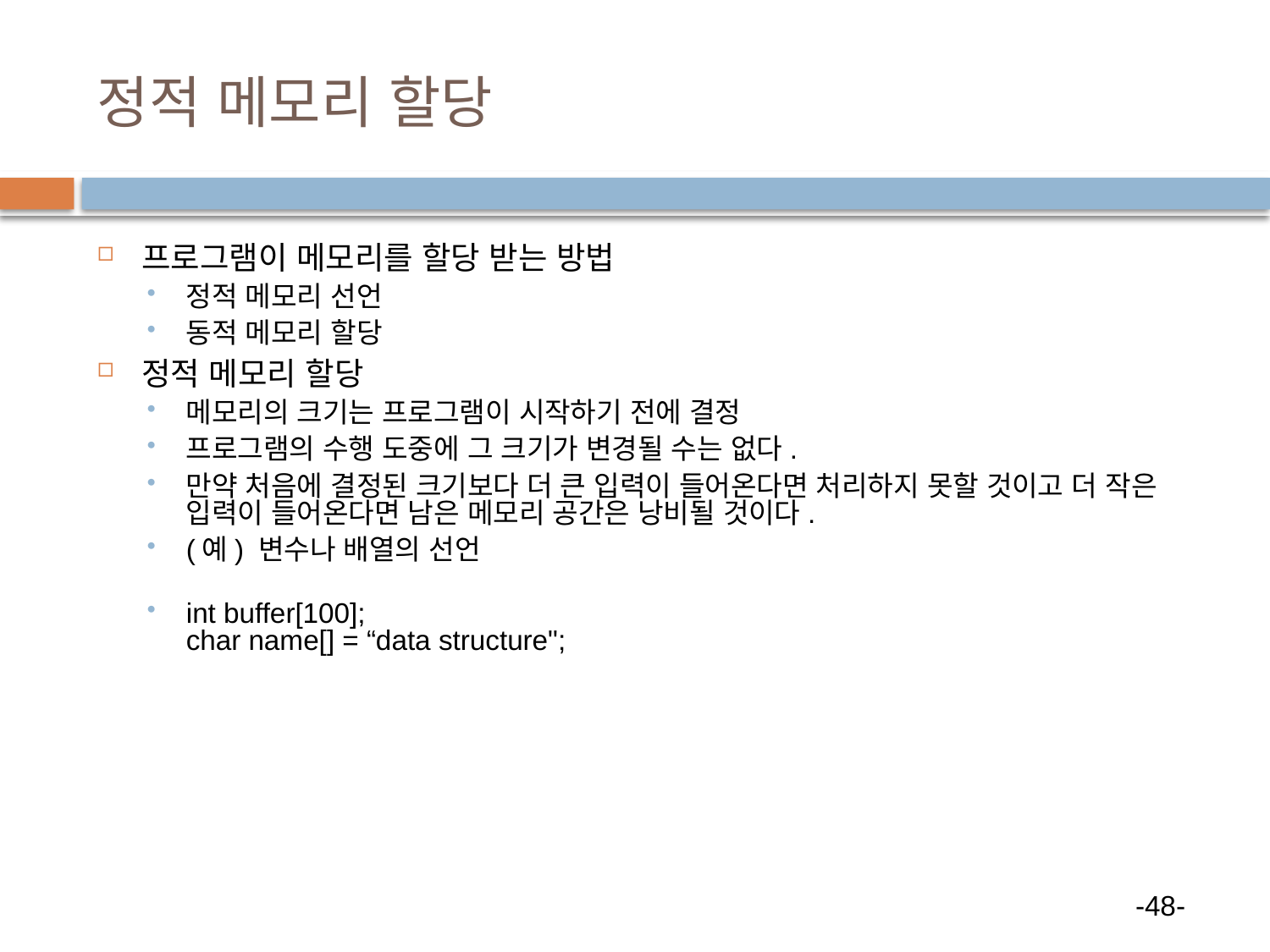

# 정적 메모리 할당
프로그램이 메모리를 할당 받는 방법
정적 메모리 선언
동적 메모리 할당
정적 메모리 할당
메모리의 크기는 프로그램이 시작하기 전에 결정
프로그램의 수행 도중에 그 크기가 변경될 수는 없다.
만약 처음에 결정된 크기보다 더 큰 입력이 들어온다면 처리하지 못할 것이고 더 작은 입력이 들어온다면 남은 메모리 공간은 낭비될 것이다.
(예) 변수나 배열의 선언
int buffer[100];
char name[] = “data structure";